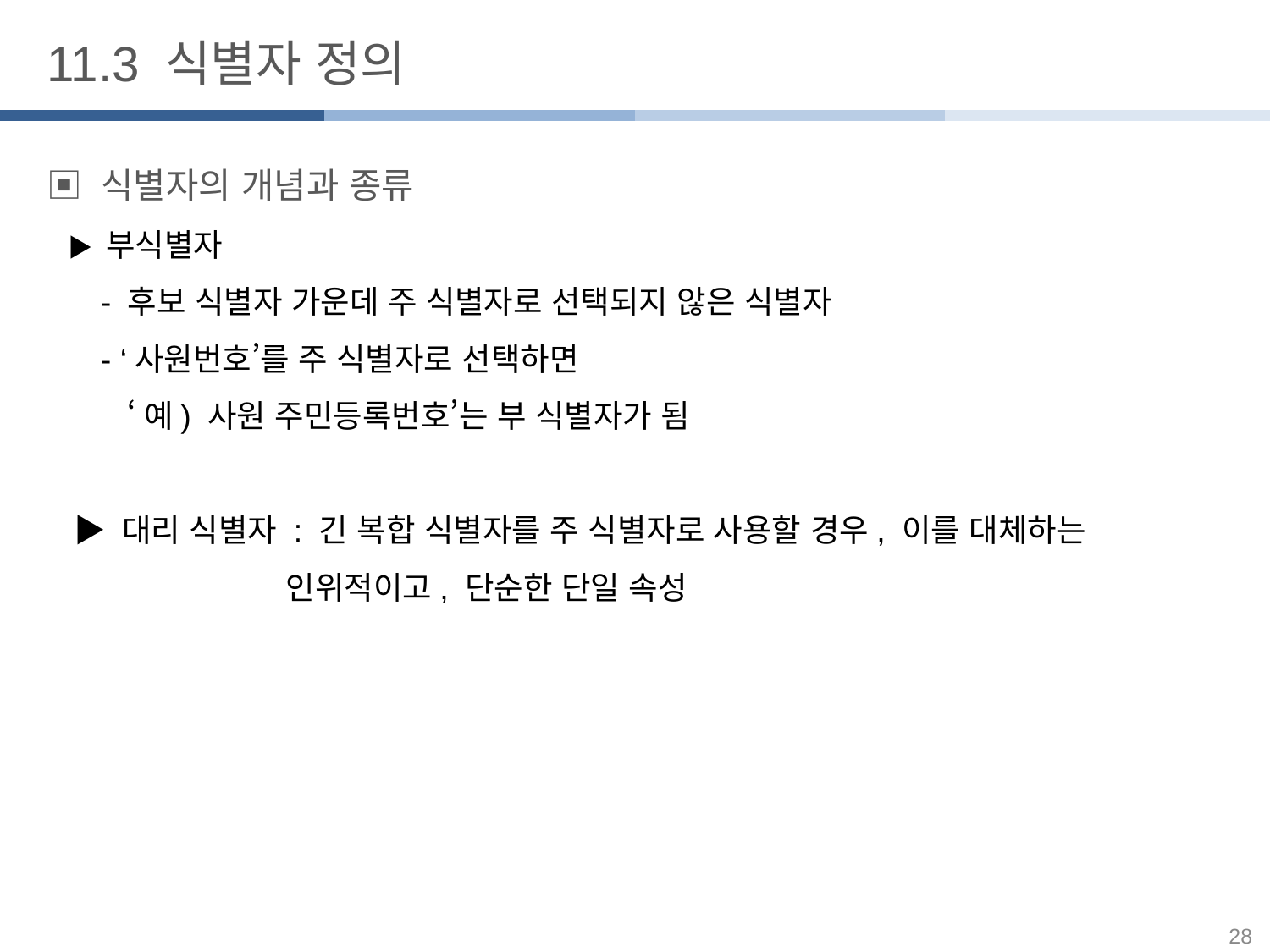

11.3 식별자 정의
▣ 식별자의 개념과 종류
   ▶ 부식별자
      - 후보 식별자 가운데 주 식별자로 선택되지 않은 식별자
      - ‘사원번호’를 주 식별자로 선택하면
         ‘예) 사원 주민등록번호’는 부 식별자가 됨

   ▶ 대리 식별자 : 긴 복합 식별자를 주 식별자로 사용할 경우, 이를 대체하는
                          인위적이고, 단순한 단일 속성

28